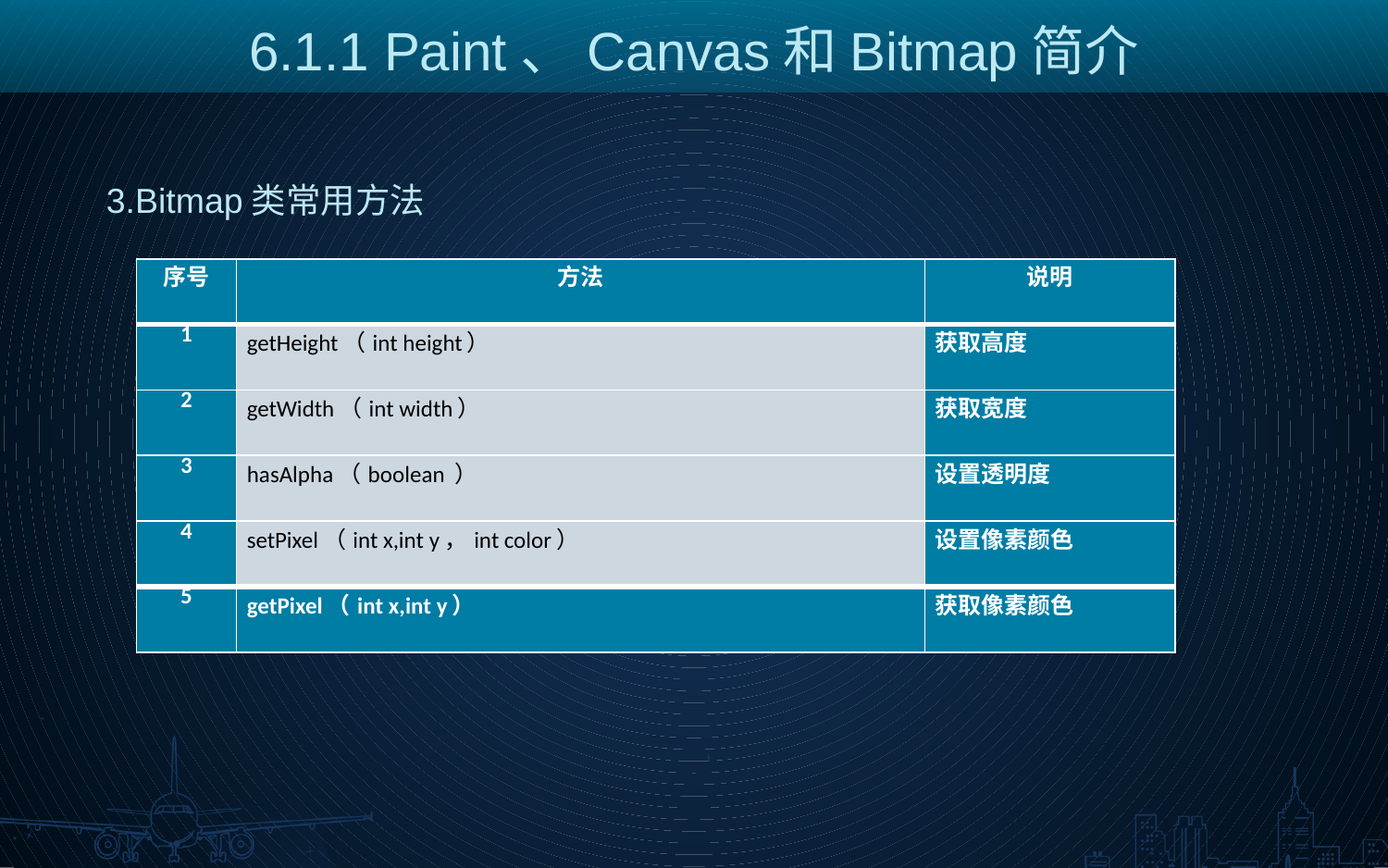

6.1.1 Paint、Canvas和Bitmap简介
3.Bitmap类常用方法
| 序号 | 方法 | 说明 |
| --- | --- | --- |
| 1 | getHeight（int height） | 获取高度 |
| 2 | getWidth（int width） | 获取宽度 |
| 3 | hasAlpha（boolean ） | 设置透明度 |
| 4 | setPixel（int x,int y，int color） | 设置像素颜色 |
| 5 | getPixel（int x,int y） | 获取像素颜色 |